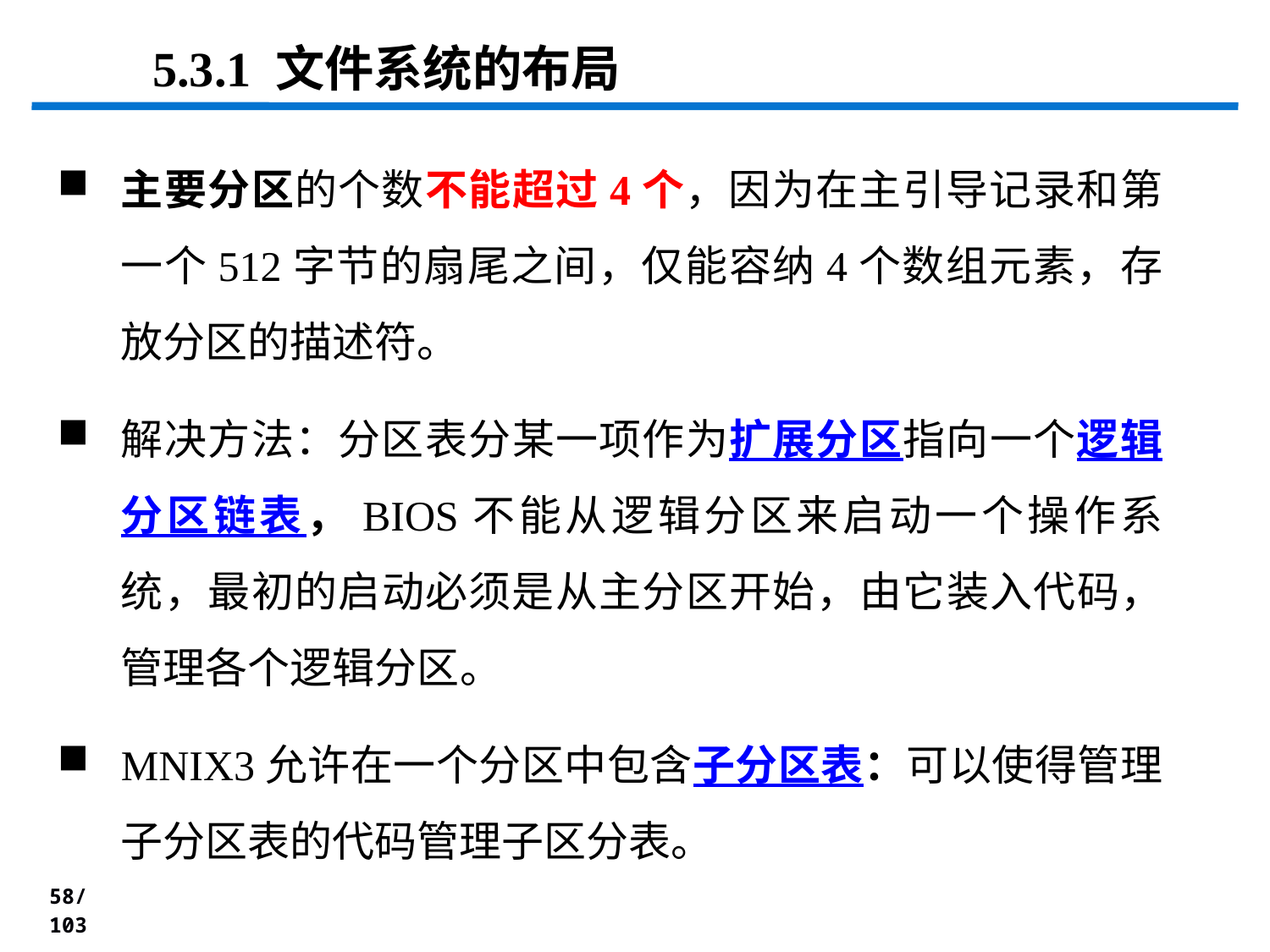

5.3.1 文件系统的布局
主要分区的个数不能超过4个，因为在主引导记录和第一个512字节的扇尾之间，仅能容纳4个数组元素，存放分区的描述符。
解决方法：分区表分某一项作为扩展分区指向一个逻辑分区链表，BIOS不能从逻辑分区来启动一个操作系统，最初的启动必须是从主分区开始，由它装入代码，管理各个逻辑分区。
MNIX3允许在一个分区中包含子分区表：可以使得管理子分区表的代码管理子区分表。